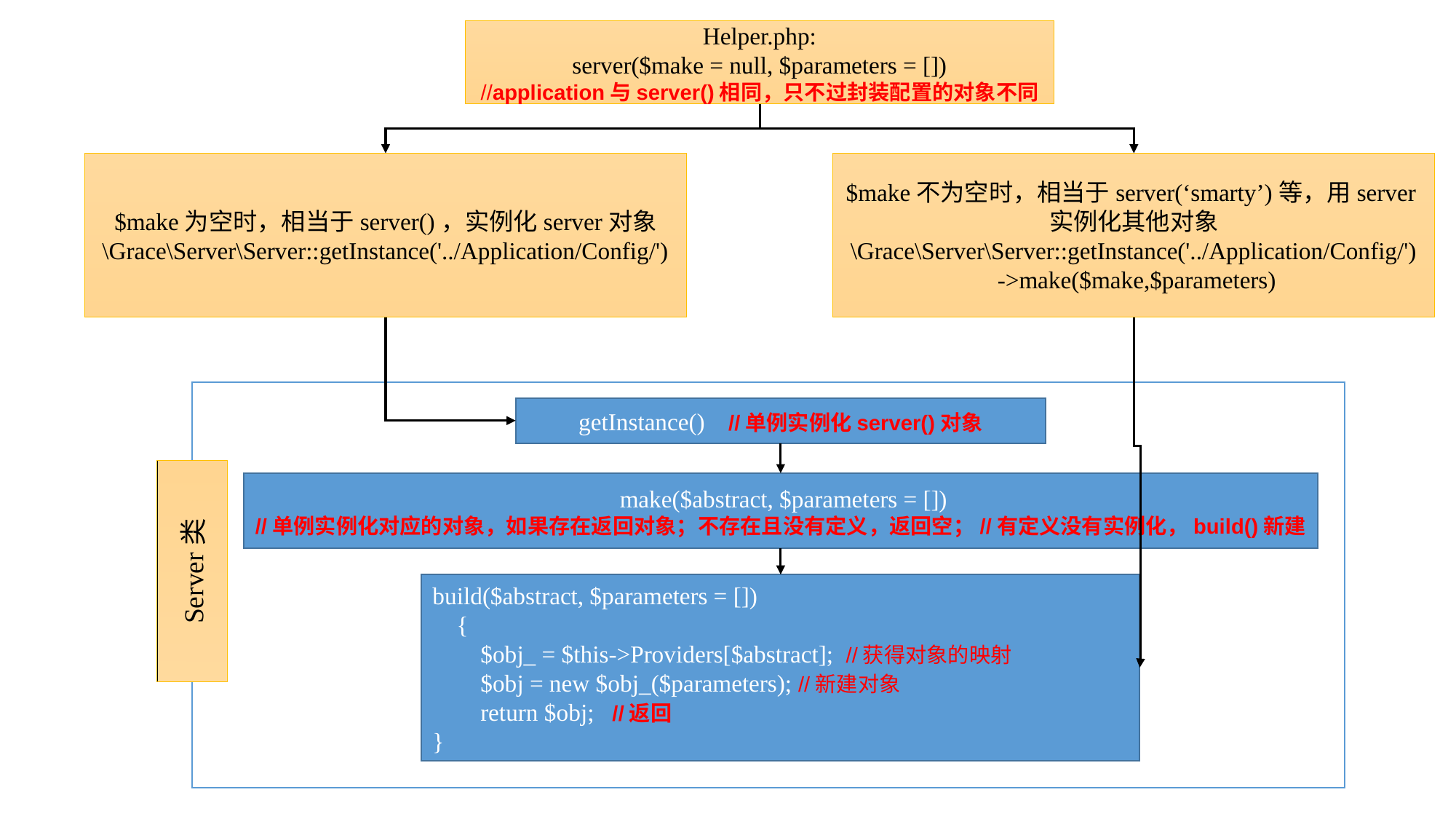

Helper.php:
server($make = null, $parameters = [])
//application与server()相同，只不过封装配置的对象不同
$make为空时，相当于server()，实例化server对象
\Grace\Server\Server::getInstance('../Application/Config/')
$make不为空时，相当于server(‘smarty’)等，用server实例化其他对象
\Grace\Server\Server::getInstance('../Application/Config/')
 ->make($make,$parameters)

getInstance()    //单例实例化server()对象
 make($abstract, $parameters = [])
//单例实例化对应的对象，如果存在返回对象；不存在且没有定义，返回空；//有定义没有实例化，build()新建
Server类
build($abstract, $parameters = [])
    {
        $obj_ = $this->Providers[$abstract];  //获得对象的映射
        $obj = new $obj_($parameters); //新建对象
        return $obj;   //返回
}